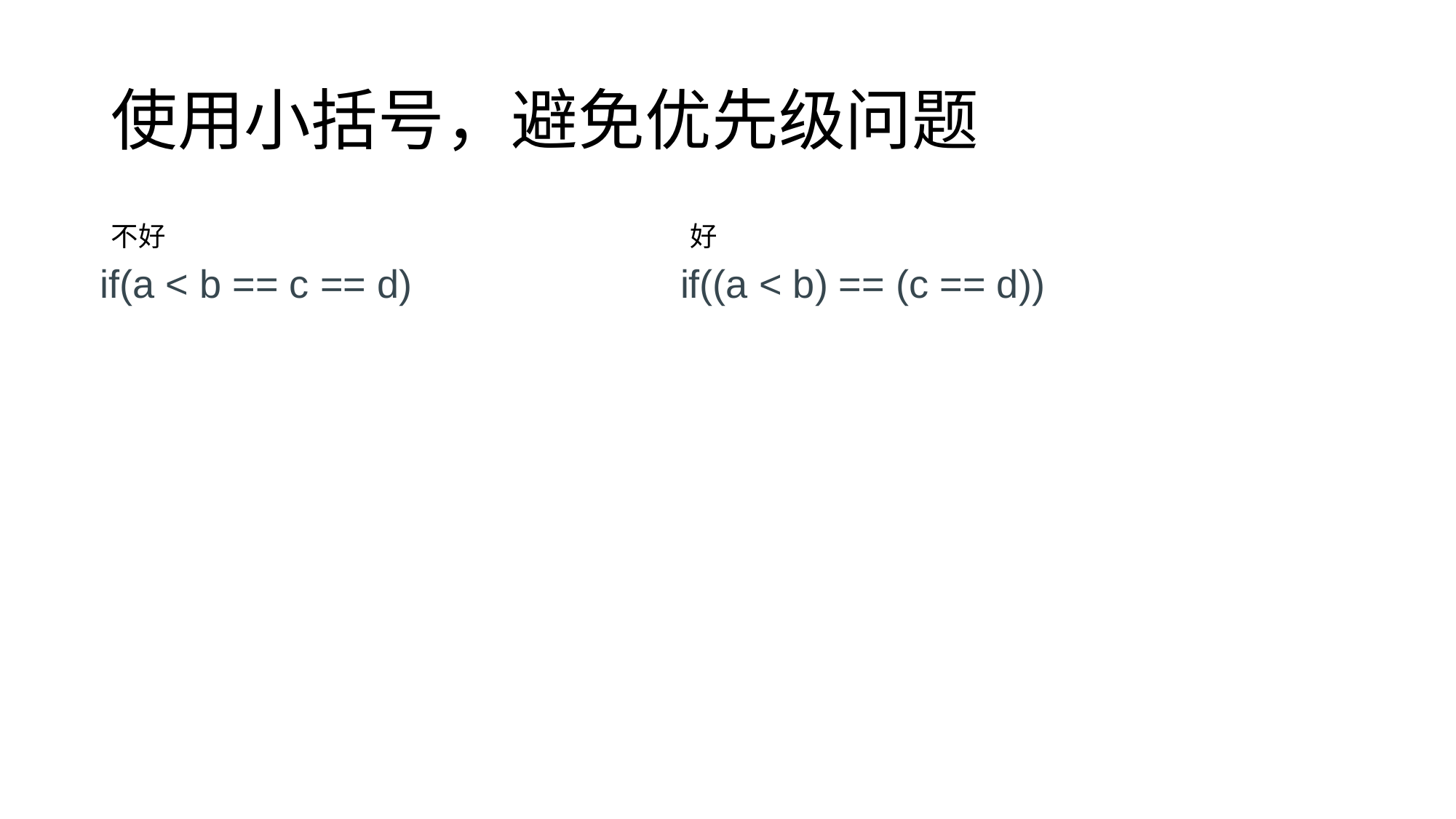

# 使用小括号，避免优先级问题
好
不好
if((a < b) == (c == d))

if(a < b == c == d)